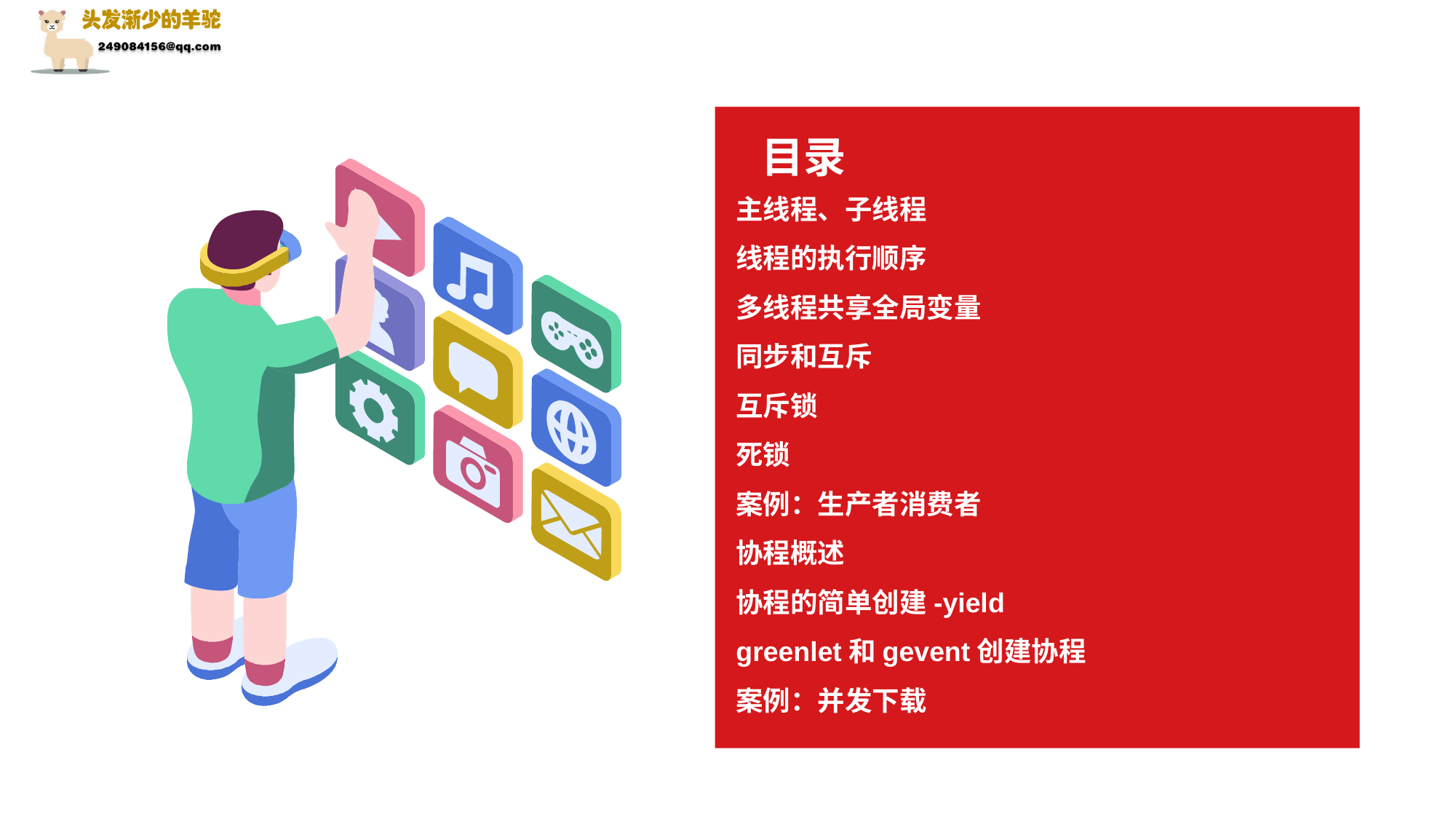

目录

主线程、子线程
线程的执行顺序
多线程共享全局变量
同步和互斥
互斥锁
死锁
案例：生产者消费者
协程概述
协程的简单创建-yield
greenlet和gevent创建协程
案例：并发下载